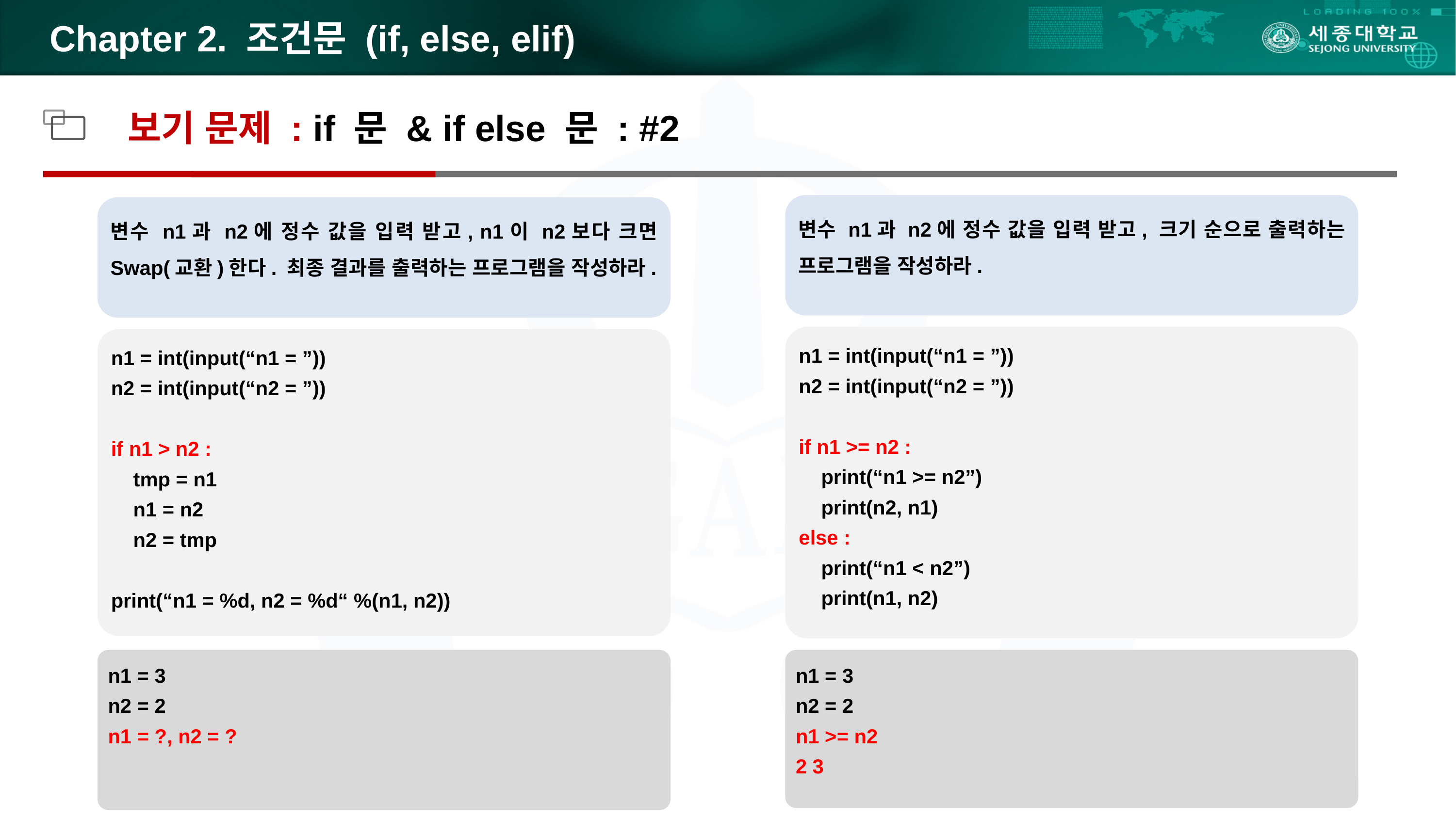

# Chapter 2. 조건문 (if, else, elif)
보기 문제 : if 문 & if else 문 : #2
변수 n1과 n2에 정수 값을 입력 받고, 크기 순으로 출력하는 프로그램을 작성하라.
변수 n1과 n2에 정수 값을 입력 받고, n1이 n2보다 크면 Swap(교환)한다. 최종 결과를 출력하는 프로그램을 작성하라.
n1 = int(input(“n1 = ”))
n2 = int(input(“n2 = ”))

if n1 >= n2 :
    print(“n1 >= n2”)
    print(n2, n1)
else :
    print(“n1 < n2”)
    print(n1, n2)
n1 = 3
n2 = 2
n1 >= n2
2 3
n1 = int(input(“n1 = ”))
n2 = int(input(“n2 = ”))

if n1 > n2 :
    tmp = n1
    n1 = n2
    n2 = tmp

print(“n1 = %d, n2 = %d“ %(n1, n2))
n1 = 3
n2 = 2
n1 = ?, n2 = ?